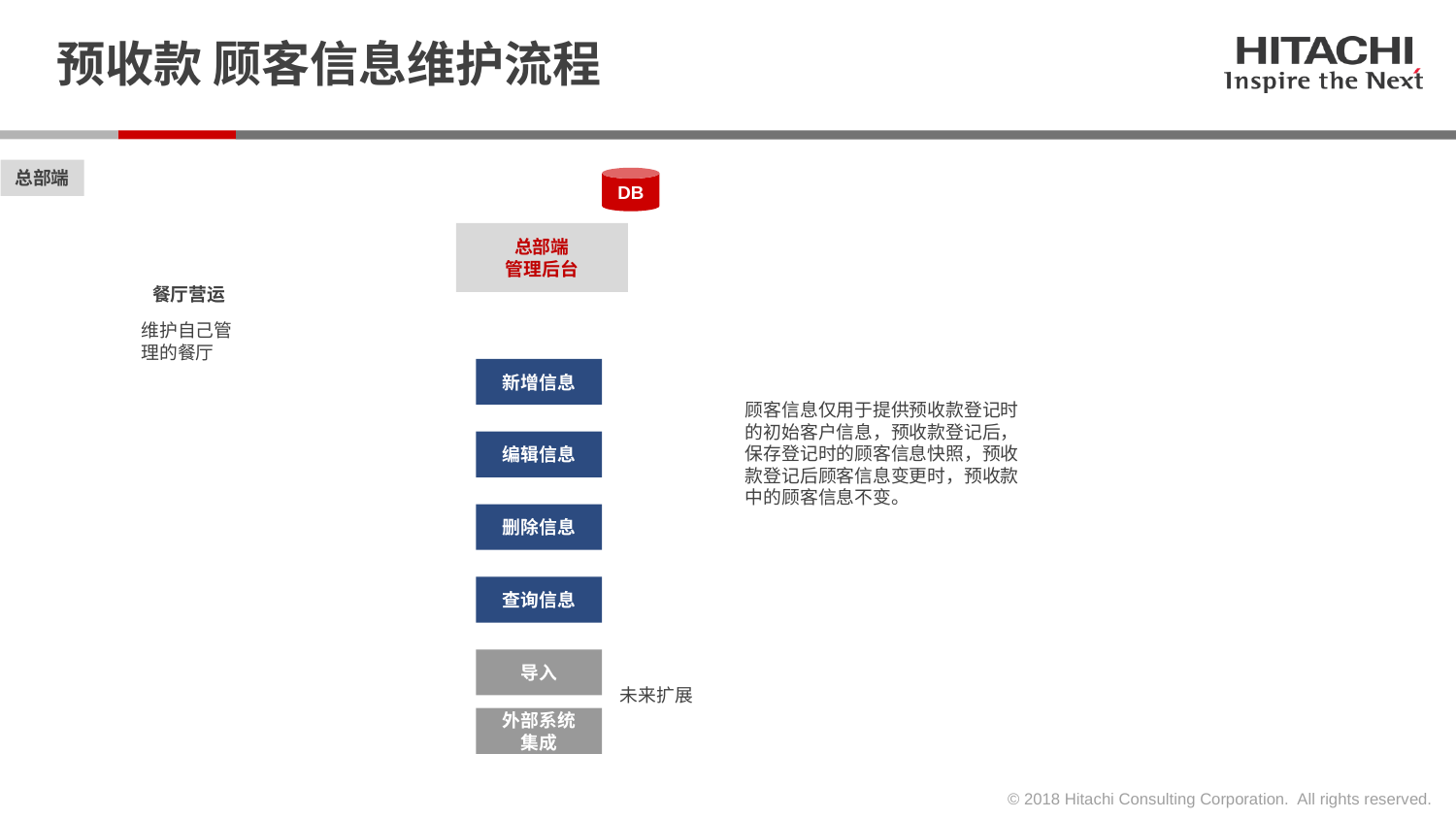

# 预收款 顾客信息维护流程
总部端
DB
总部端
管理后台
餐厅营运
维护自己管理的餐厅
新增信息
顾客信息仅用于提供预收款登记时的初始客户信息，预收款登记后，保存登记时的顾客信息快照，预收款登记后顾客信息变更时，预收款中的顾客信息不变。
编辑信息
删除信息
查询信息
导入
未来扩展
外部系统
集成